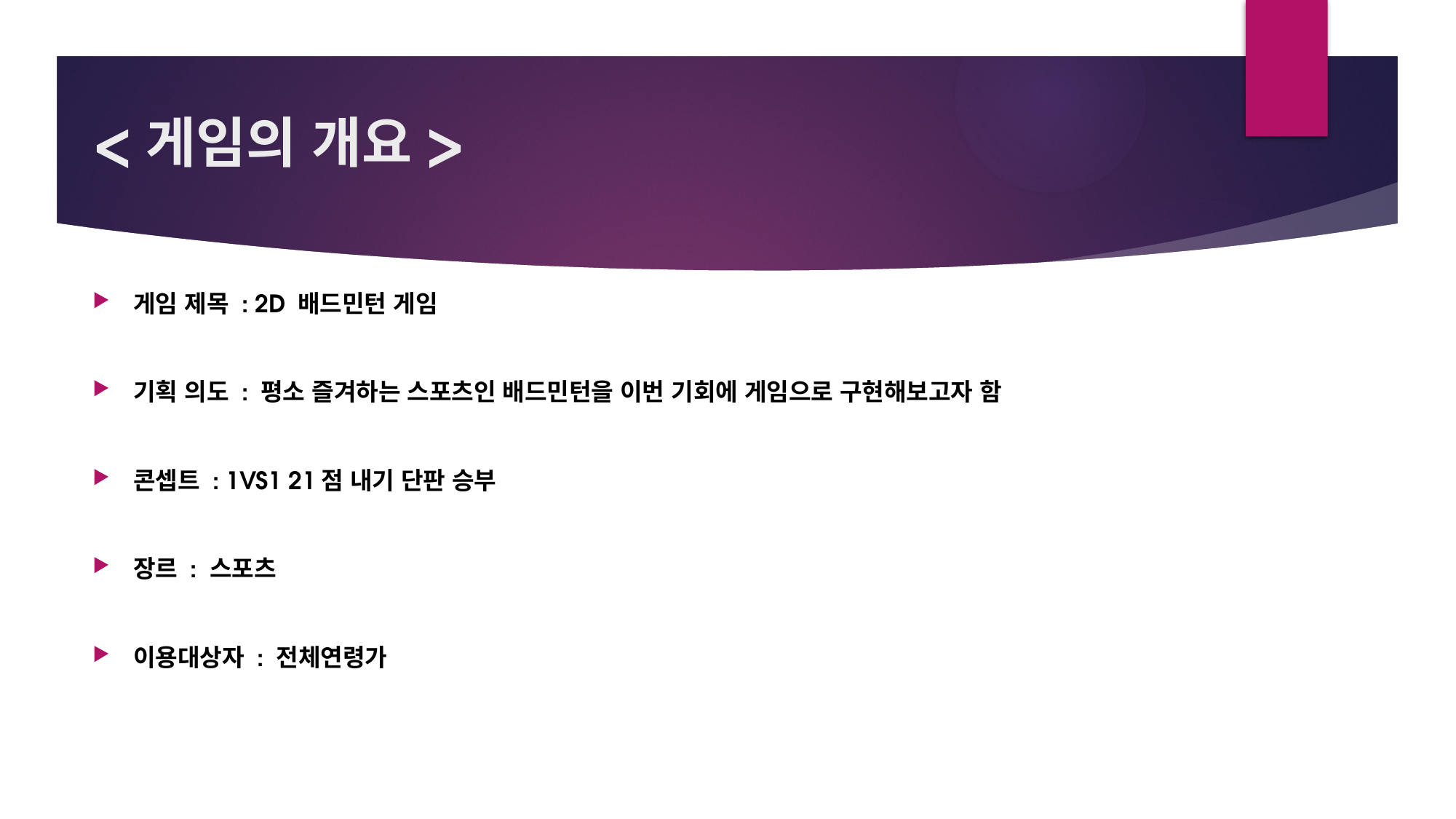

# <게임의 개요>
게임 제목 : 2D 배드민턴 게임

기획 의도 : 평소 즐겨하는 스포츠인 배드민턴을 이번 기회에 게임으로 구현해보고자 함

콘셉트 : 1VS1 21점 내기 단판 승부

장르 : 스포츠

이용대상자 : 전체연령가